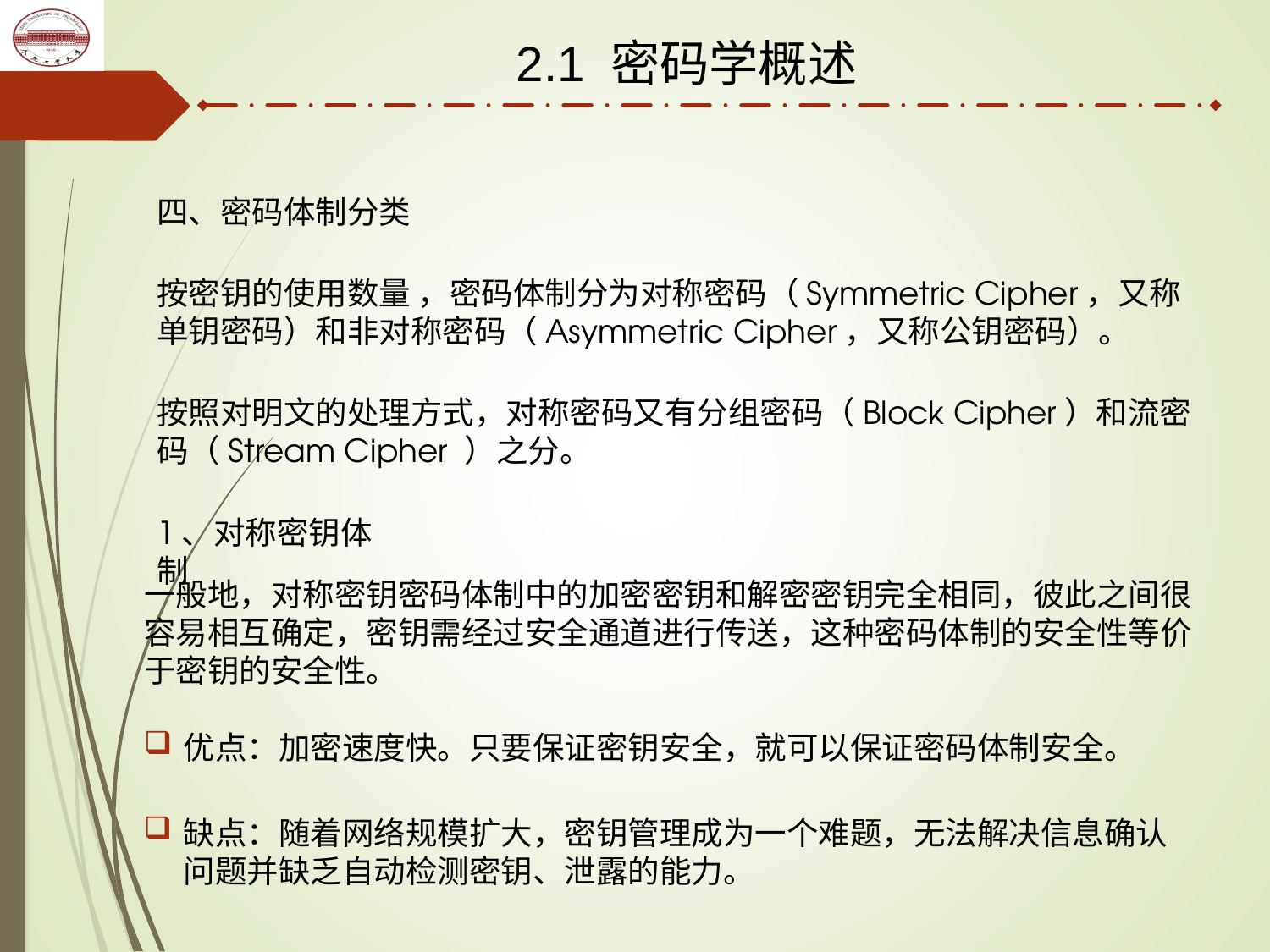

2.1 密码学概述
四、密码体制分类
按密钥的使用数量 ，密码体制分为对称密码（Symmetric Cipher，又称单钥密码）和非对称密码（Asymmetric Cipher，又称公钥密码）。
按照对明文的处理方式，对称密码又有分组密码（Block Cipher）和流密码（Stream Cipher ）之分。
1、对称密钥体制
一般地，对称密钥密码体制中的加密密钥和解密密钥完全相同，彼此之间很容易相互确定，密钥需经过安全通道进行传送，这种密码体制的安全性等价于密钥的安全性。
优点：加密速度快。只要保证密钥安全，就可以保证密码体制安全。
缺点：随着网络规模扩大，密钥管理成为一个难题，无法解决信息确认问题并缺乏自动检测密钥、泄露的能力。